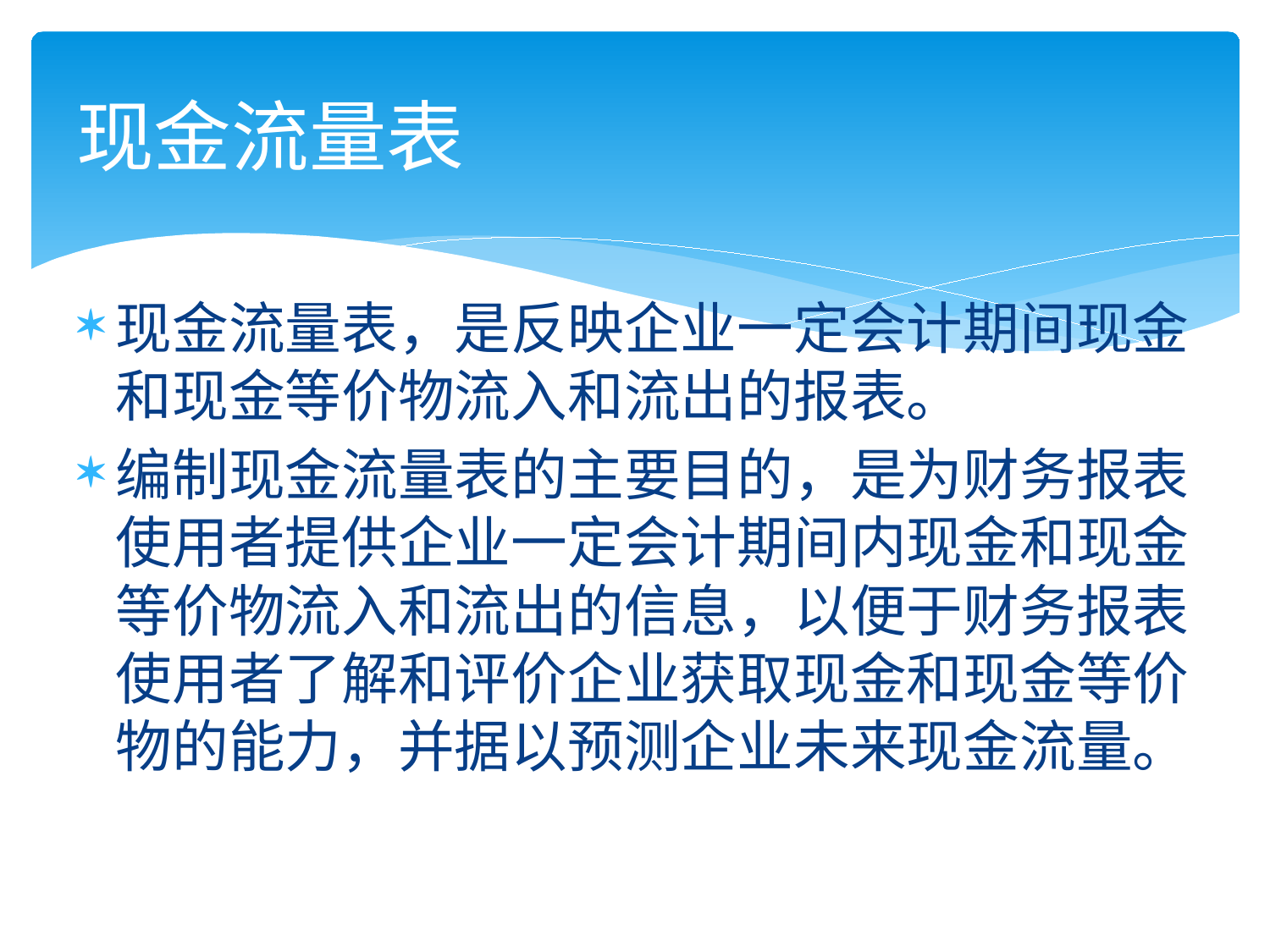

# 现金流量表
现金流量表，是反映企业一定会计期间现金和现金等价物流入和流出的报表。
编制现金流量表的主要目的，是为财务报表使用者提供企业一定会计期间内现金和现金等价物流入和流出的信息，以便于财务报表使用者了解和评价企业获取现金和现金等价物的能力，并据以预测企业未来现金流量。